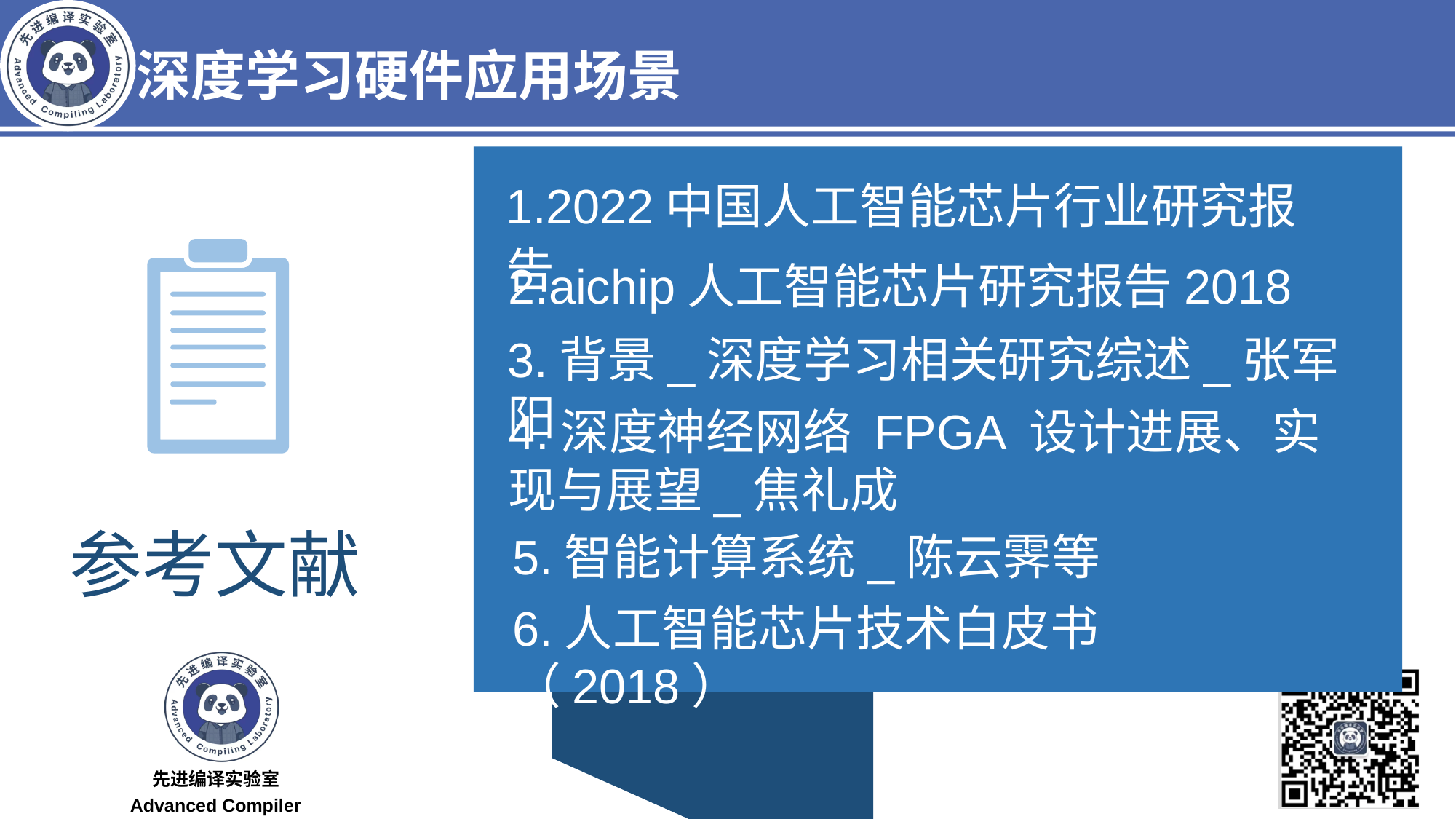

深度学习硬件应用场景

1.2022中国人工智能芯片行业研究报告

2.aichip人工智能芯片研究报告2018
3.背景_深度学习相关研究综述_张军阳
4.深度神经网络 FPGA 设计进展、实现与展望_焦礼成
参考文献
5.智能计算系统_陈云霁等
6.人工智能芯片技术白皮书（2018）